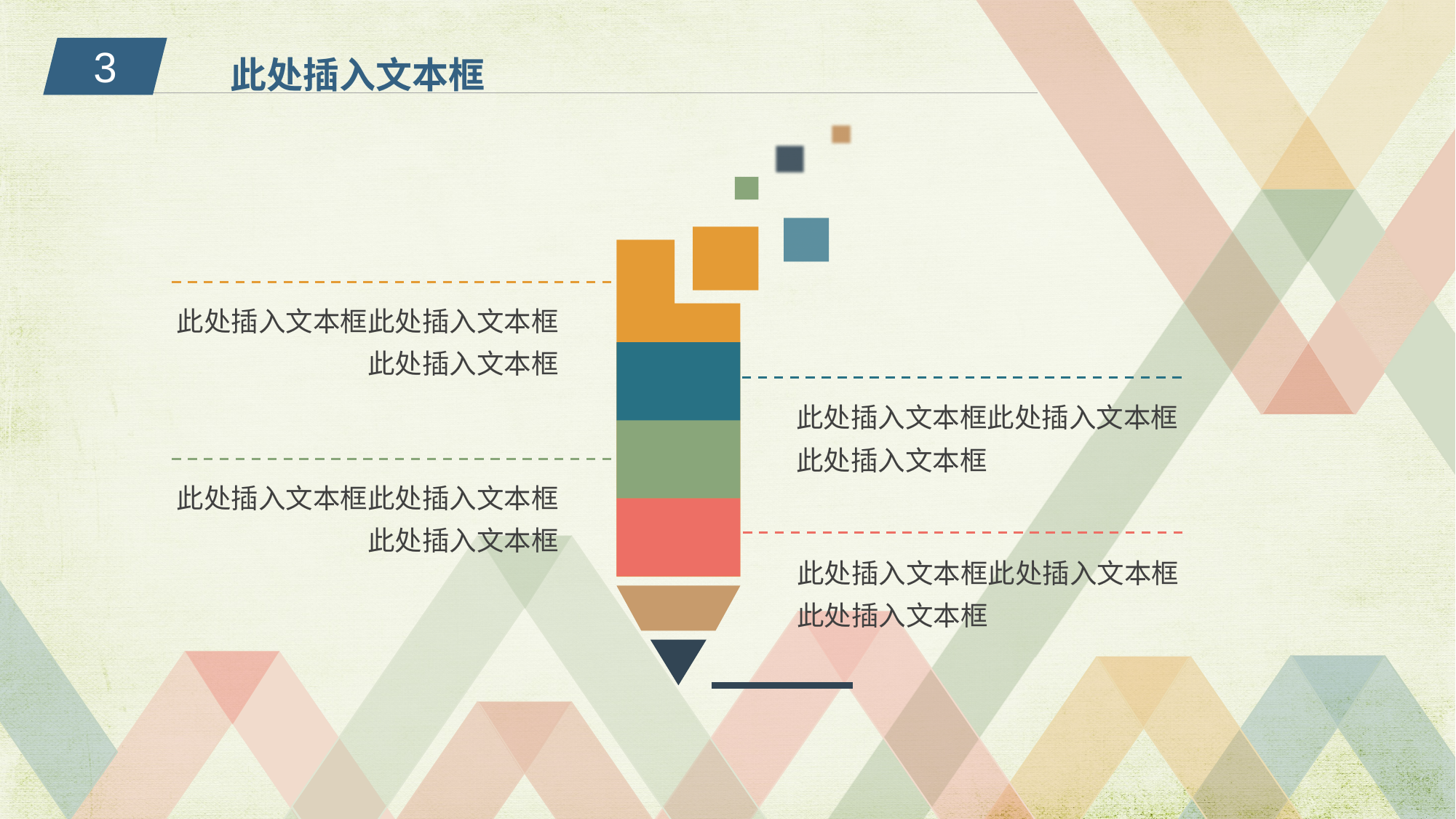

此处插入文本框
3

此处插入文本框此处插入文本框
此处插入文本框

此处插入文本框此处插入文本框
此处插入文本框
此处插入文本框此处插入文本框
此处插入文本框

此处插入文本框此处插入文本框
此处插入文本框